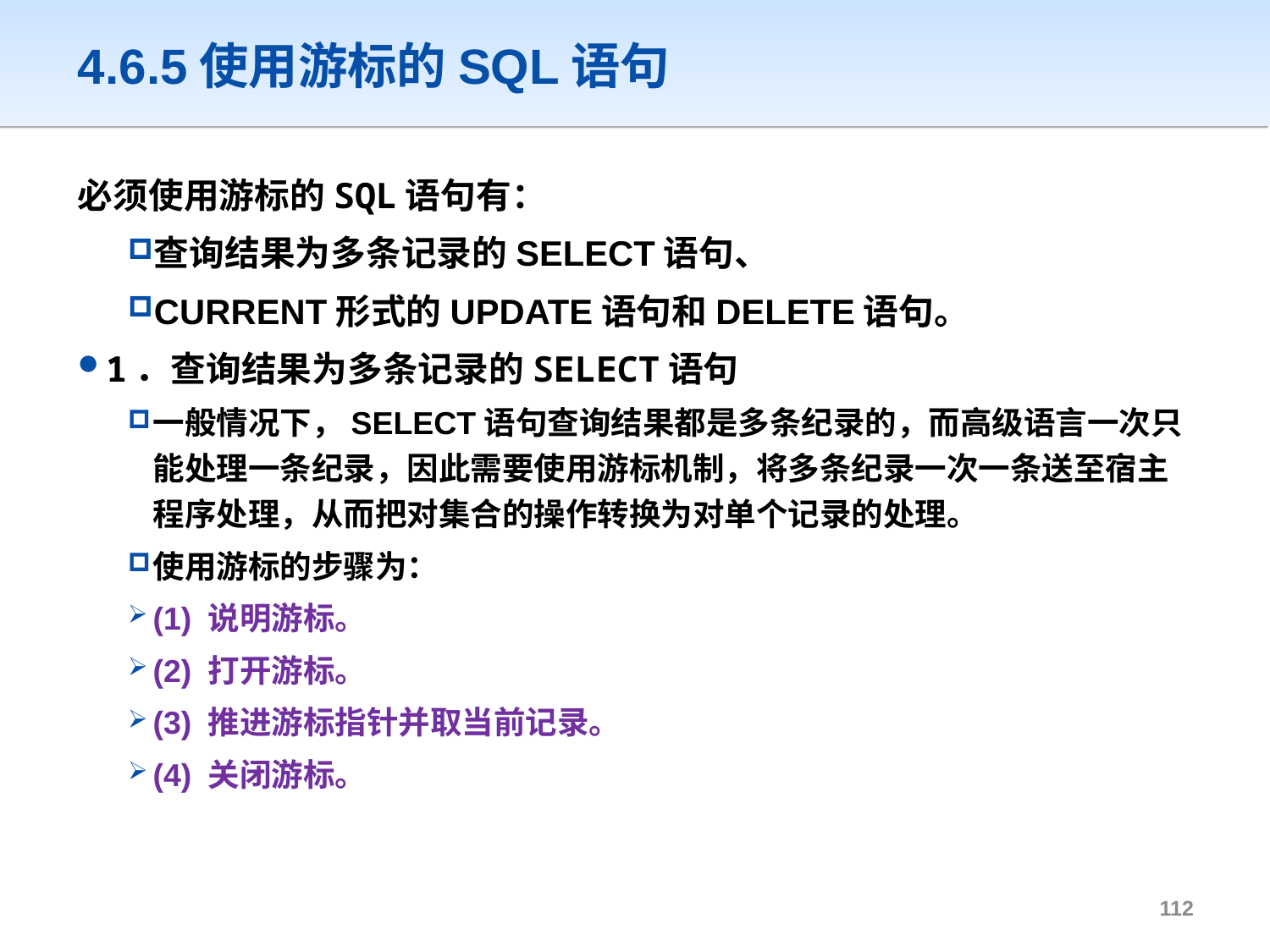

# 4.6.5使用游标的SQL语句
必须使用游标的SQL语句有：
查询结果为多条记录的SELECT语句、
CURRENT形式的UPDATE语句和DELETE语句。
1．查询结果为多条记录的SELECT语句
一般情况下，SELECT语句查询结果都是多条纪录的，而高级语言一次只能处理一条纪录，因此需要使用游标机制，将多条纪录一次一条送至宿主程序处理，从而把对集合的操作转换为对单个记录的处理。
使用游标的步骤为：
(1) 说明游标。
(2) 打开游标。
(3) 推进游标指针并取当前记录。
(4) 关闭游标。

112